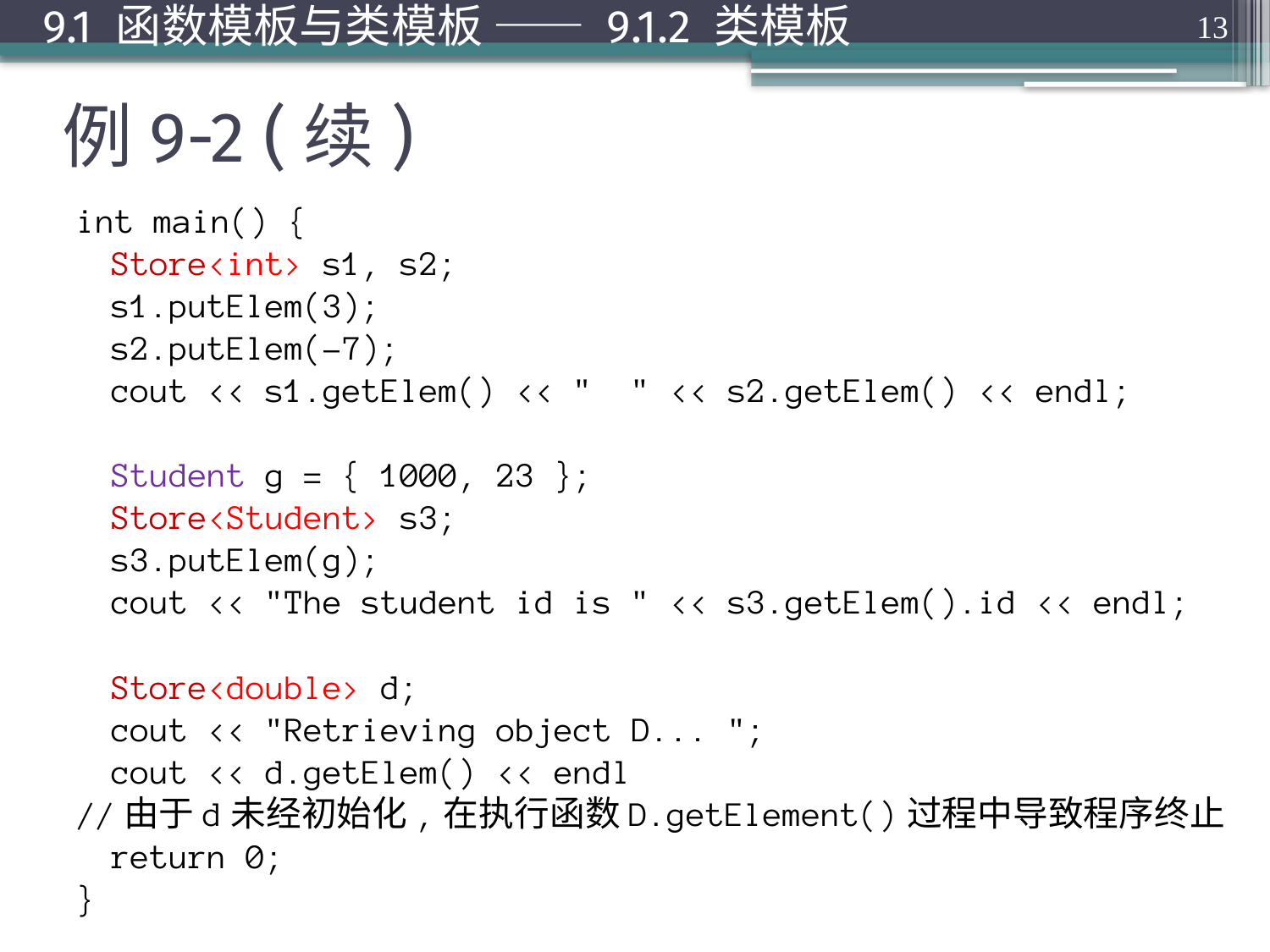

9.1 函数模板与类模板 —— 9.1.2 类模板
13
# 例9-2 (续)
int main() {
	Store<int> s1, s2;
	s1.putElem(3);
	s2.putElem(-7);
	cout << s1.getElem() << "  " << s2.getElem() << endl;

	Student g = { 1000, 23 };
	Store<Student> s3;
	s3.putElem(g);
	cout << "The student id is " << s3.getElem().id << endl;

	Store<double> d;
	cout << "Retrieving object D... ";
	cout << d.getElem() << endl
//由于d未经初始化,在执行函数D.getElement()过程中导致程序终止
	return 0;
}